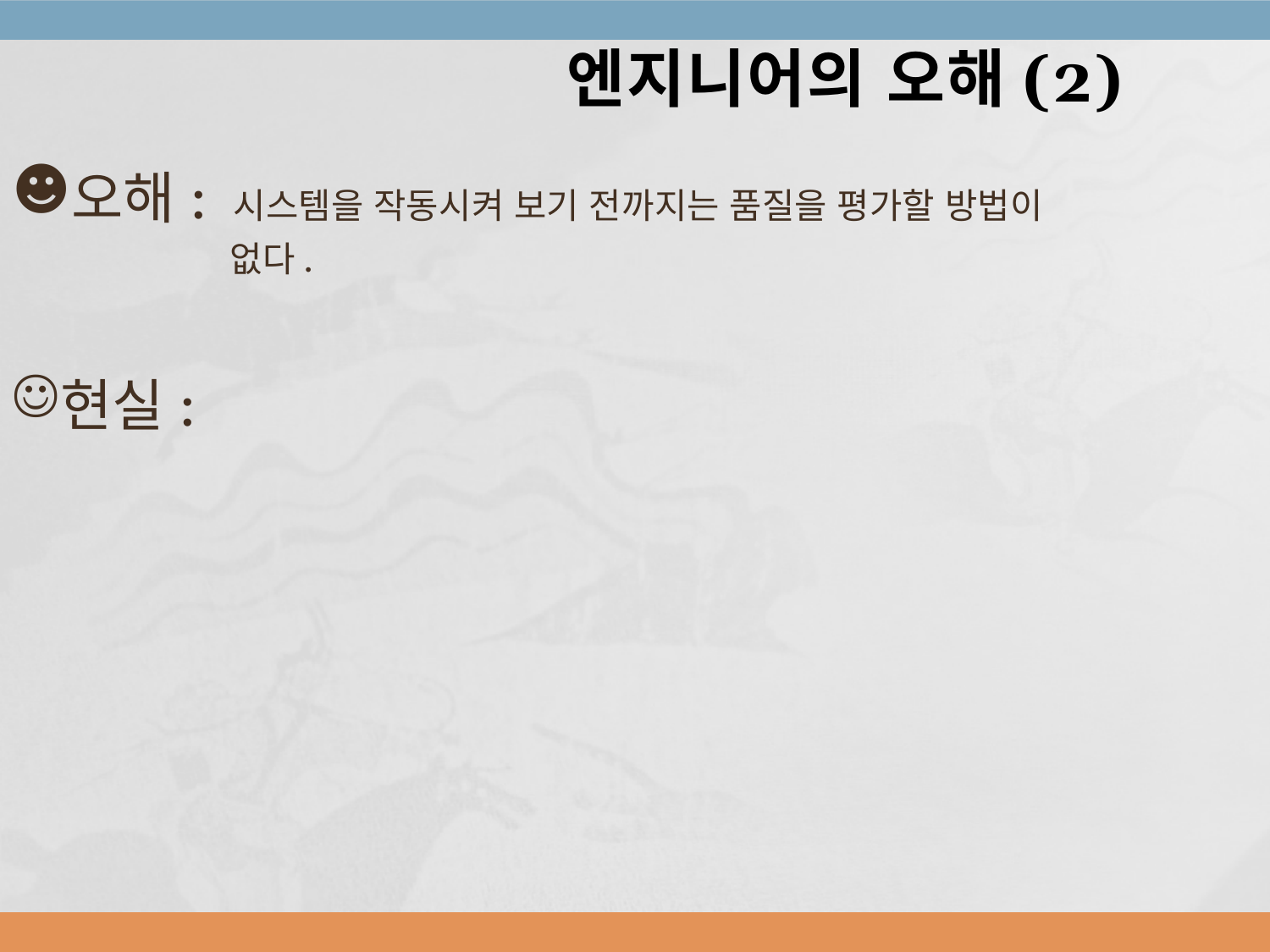

엔지니어의 오해(2)
오해: 시스템을 작동시켜 보기 전까지는 품질을 평가할 방법이
                     없다.

현실: